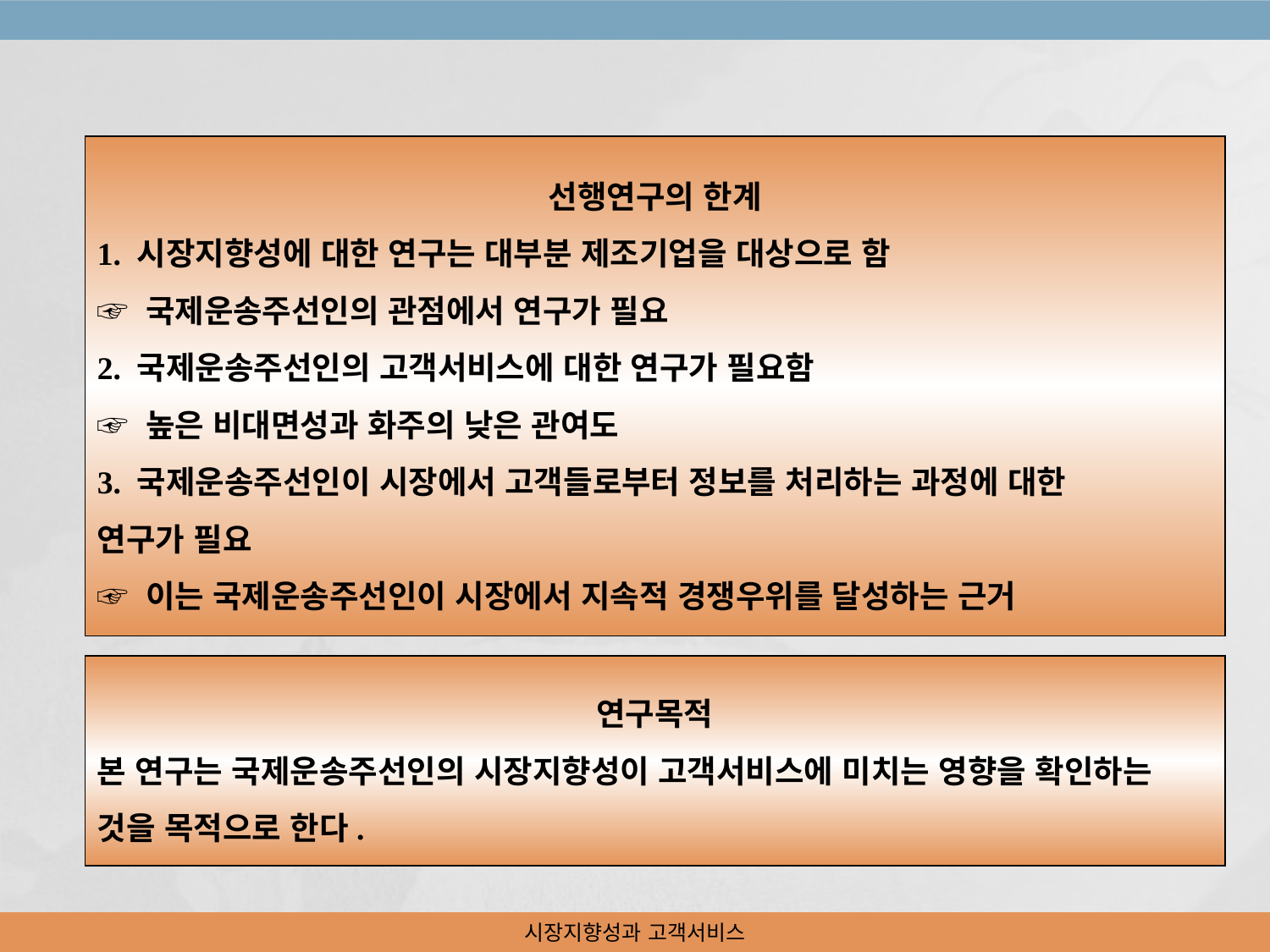

선행연구의 한계
1. 시장지향성에 대한 연구는 대부분 제조기업을 대상으로 함
☞ 국제운송주선인의 관점에서 연구가 필요
2. 국제운송주선인의 고객서비스에 대한 연구가 필요함
☞ 높은 비대면성과 화주의 낮은 관여도
3. 국제운송주선인이 시장에서 고객들로부터 정보를 처리하는 과정에 대한
연구가 필요
☞ 이는 국제운송주선인이 시장에서 지속적 경쟁우위를 달성하는 근거
연구목적
본 연구는 국제운송주선인의 시장지향성이 고객서비스에 미치는 영향을 확인하는
것을 목적으로 한다.
시장지향성과 고객서비스